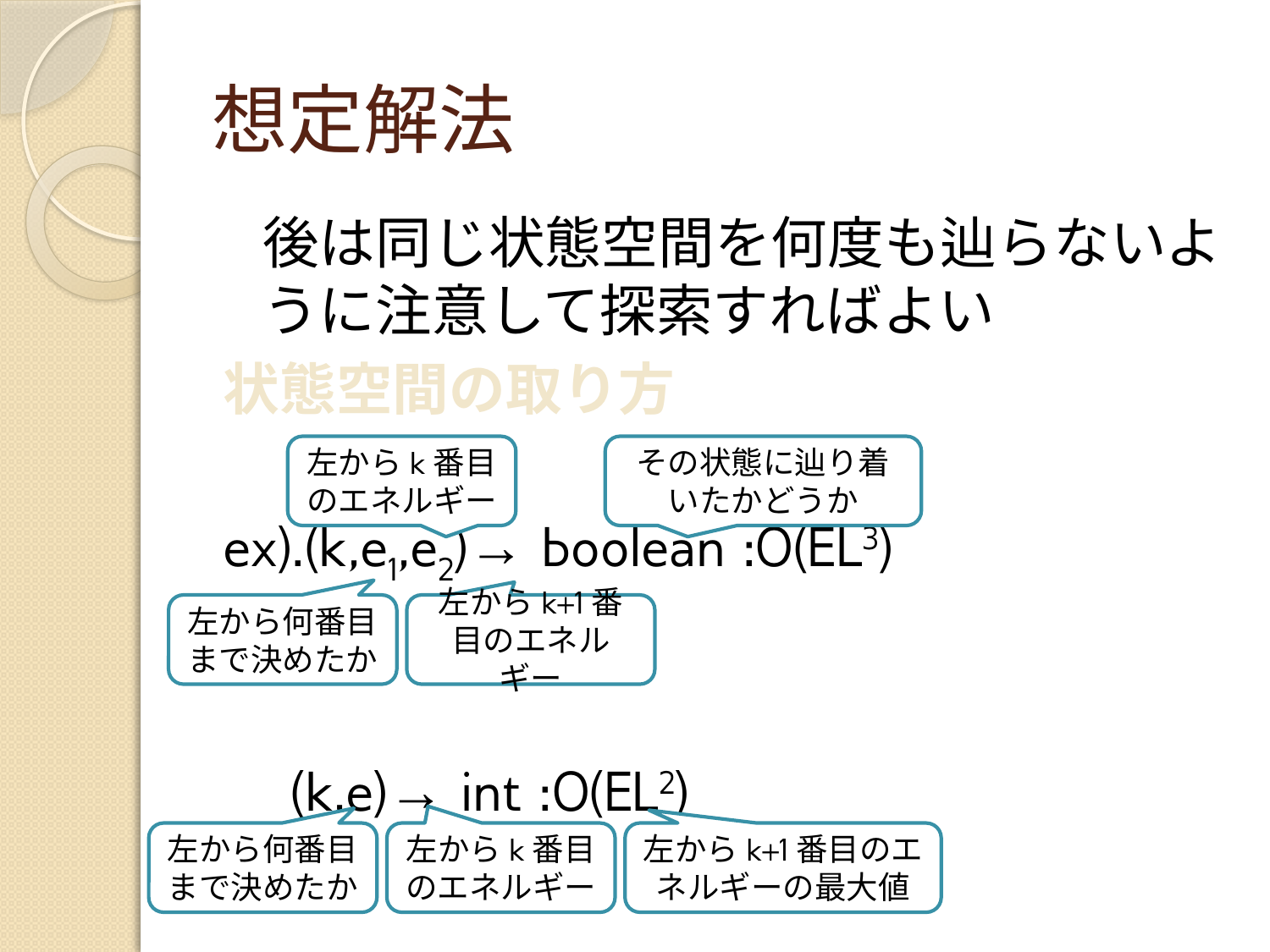

# 想定解法
	後は同じ状態空間を何度も辿らないように注意して探索すればよい
状態空間の取り方

ex).(k,e1,e2)→ boolean :O(EL3)

    (k,e)→ int :O(EL2)
左からk番目のエネルギー
その状態に辿り着いたかどうか
左から何番目まで決めたか
左からk+1番目のエネルギー
左から何番目まで決めたか
左からk番目のエネルギー
左からk+1番目のエネルギーの最大値